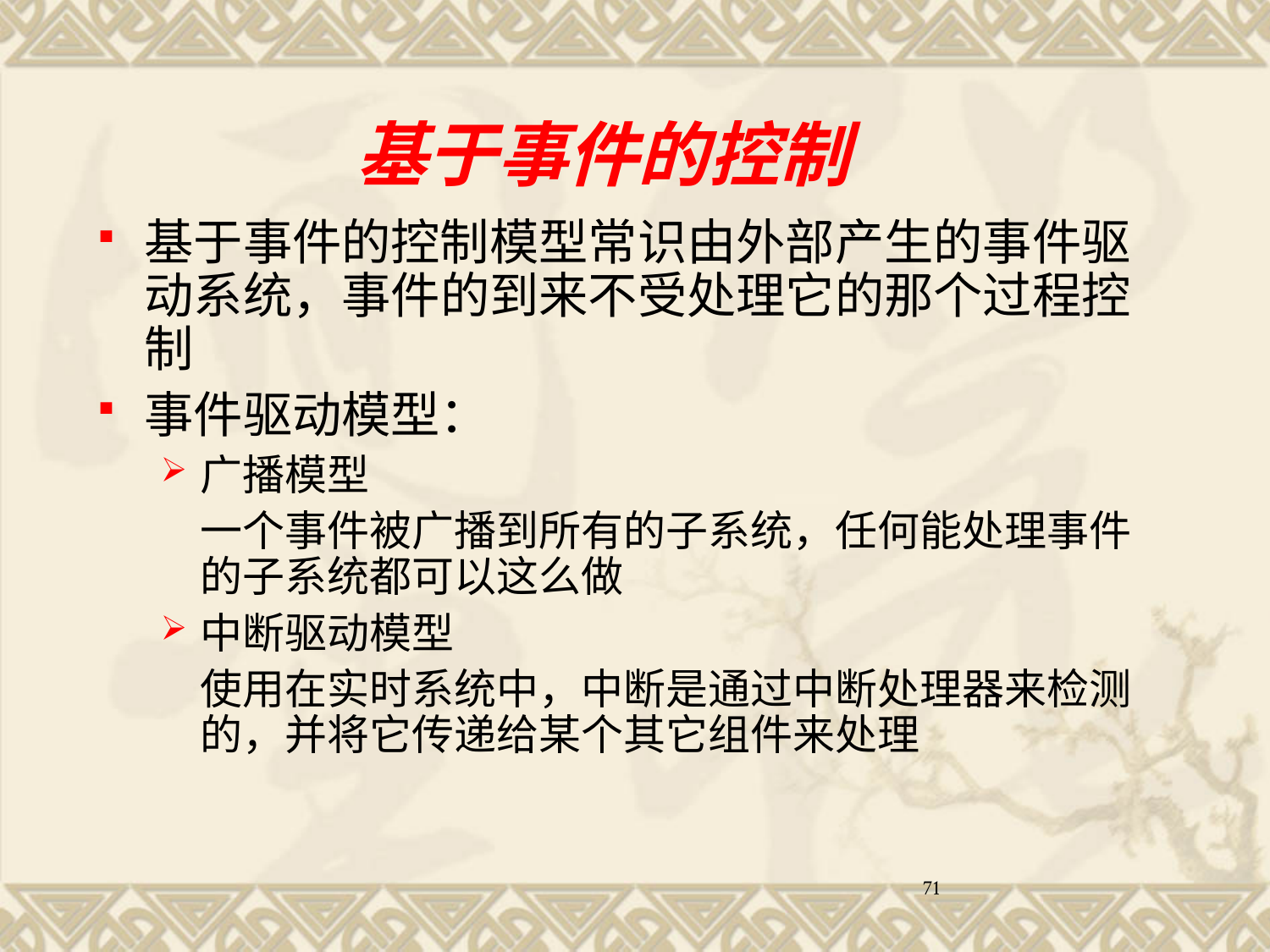

基于事件的控制
基于事件的控制模型常识由外部产生的事件驱动系统，事件的到来不受处理它的那个过程控制
事件驱动模型：
广播模型
	一个事件被广播到所有的子系统，任何能处理事件的子系统都可以这么做
中断驱动模型
	使用在实时系统中，中断是通过中断处理器来检测的，并将它传递给某个其它组件来处理
71